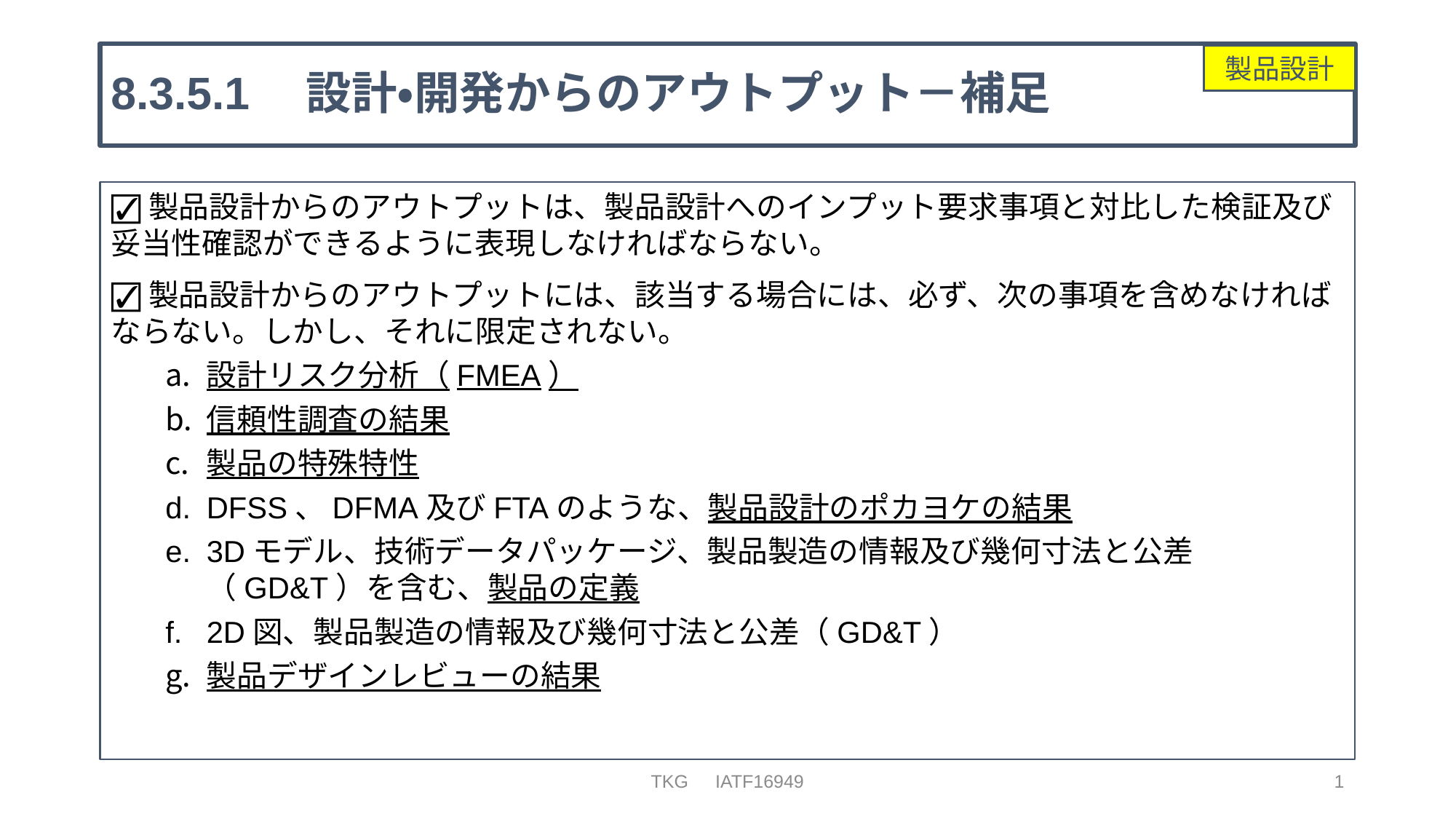

# 8.3.5.1　設計・開発からのアウトプット－補足
製品設計
☑製品設計からのアウトプットは、製品設計へのインプット要求事項と対比した検証及び妥当性確認ができるように表現しなければならない。
☑製品設計からのアウトプットには、該当する場合には、必ず、次の事項を含めなければならない。しかし、それに限定されない。
設計リスク分析（FMEA）
信頼性調査の結果
製品の特殊特性
DFSS、DFMA及びFTAのような、製品設計のポカヨケの結果
3Dモデル、技術データパッケージ、製品製造の情報及び幾何寸法と公差（GD&T）を含む、製品の定義
2D図、製品製造の情報及び幾何寸法と公差（GD&T）
製品デザインレビューの結果
TKG　IATF16949
1